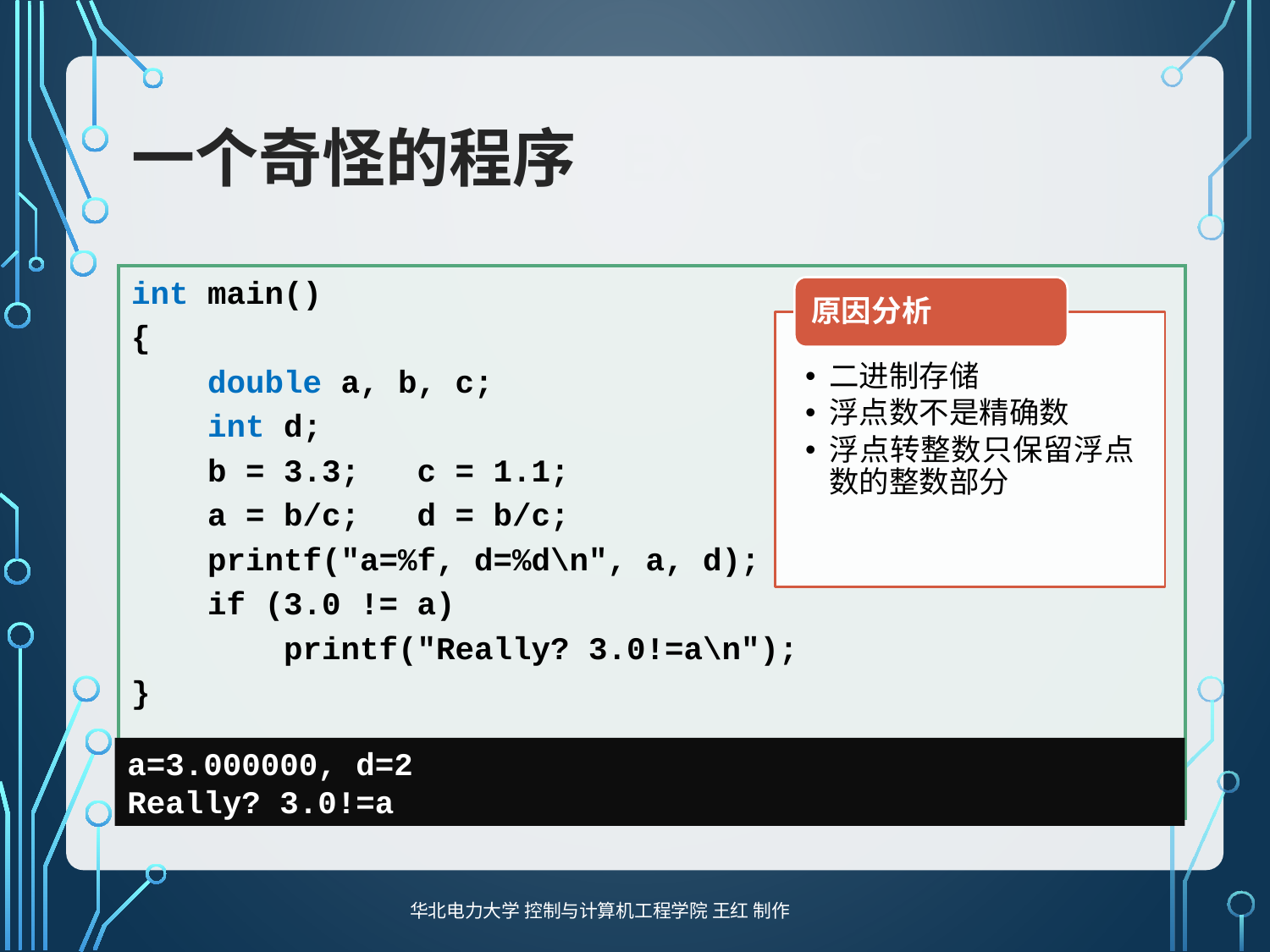

# 一个奇怪的程序  ex2_7.c
int main()
{
    double a, b, c;
    int d;
    b = 3.3;   c = 1.1;
    a = b/c;   d = b/c;
    printf("a=%f, d=%d\n", a, d);
    if (3.0 != a)
        printf("Really? 3.0!=a\n");
}
二进制存储
浮点数不是精确数
浮点转整数只保留浮点数的整数部分
原因分析
a=3.000000, d=2
Really? 3.0!=a
华北电力大学 控制与计算机工程学院 王红 制作